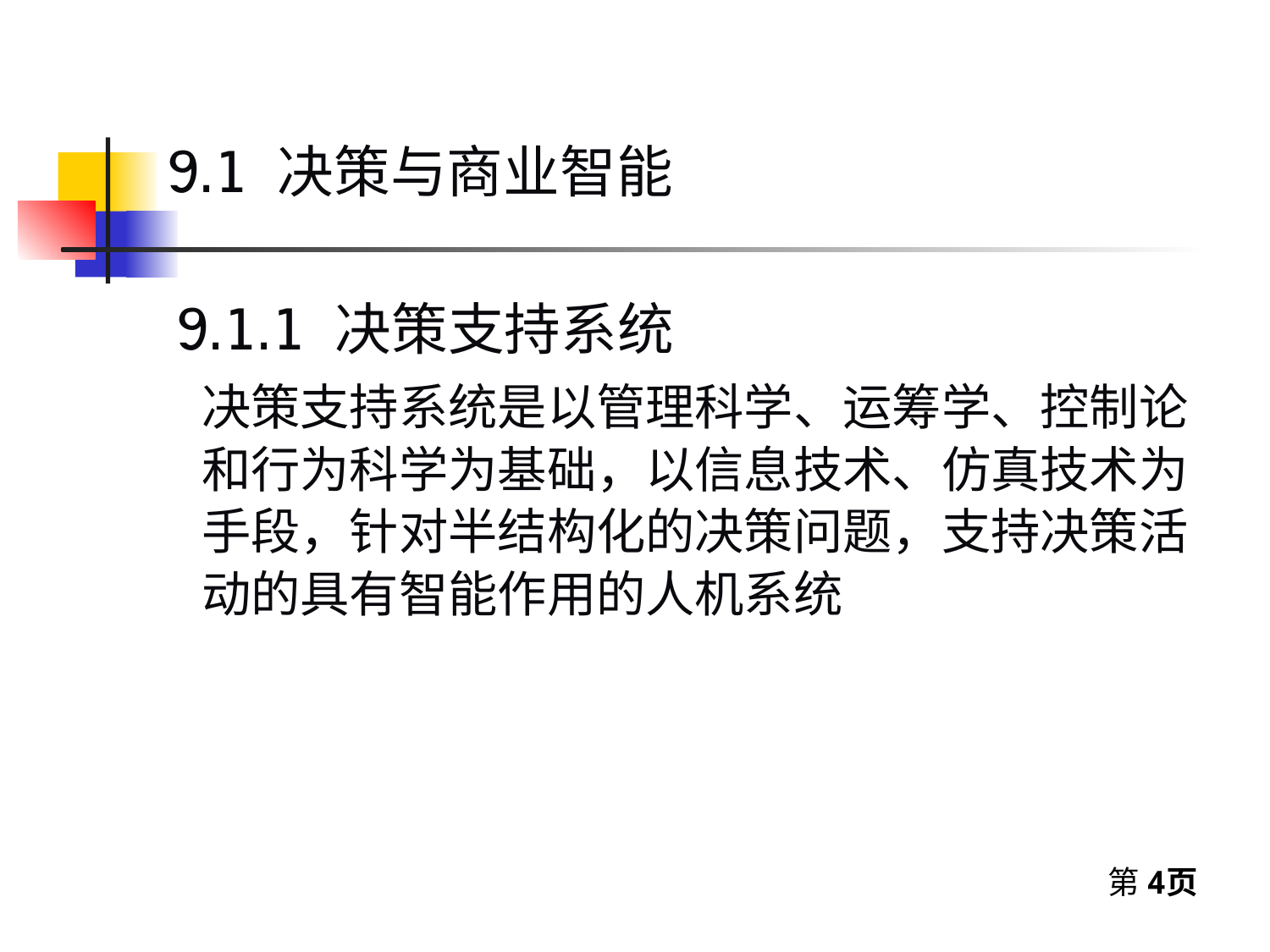

9.1 决策与商业智能
9.1.1 决策支持系统
决策支持系统是以管理科学、运筹学、控制论和行为科学为基础，以信息技术、仿真技术为手段，针对半结构化的决策问题，支持决策活动的具有智能作用的人机系统